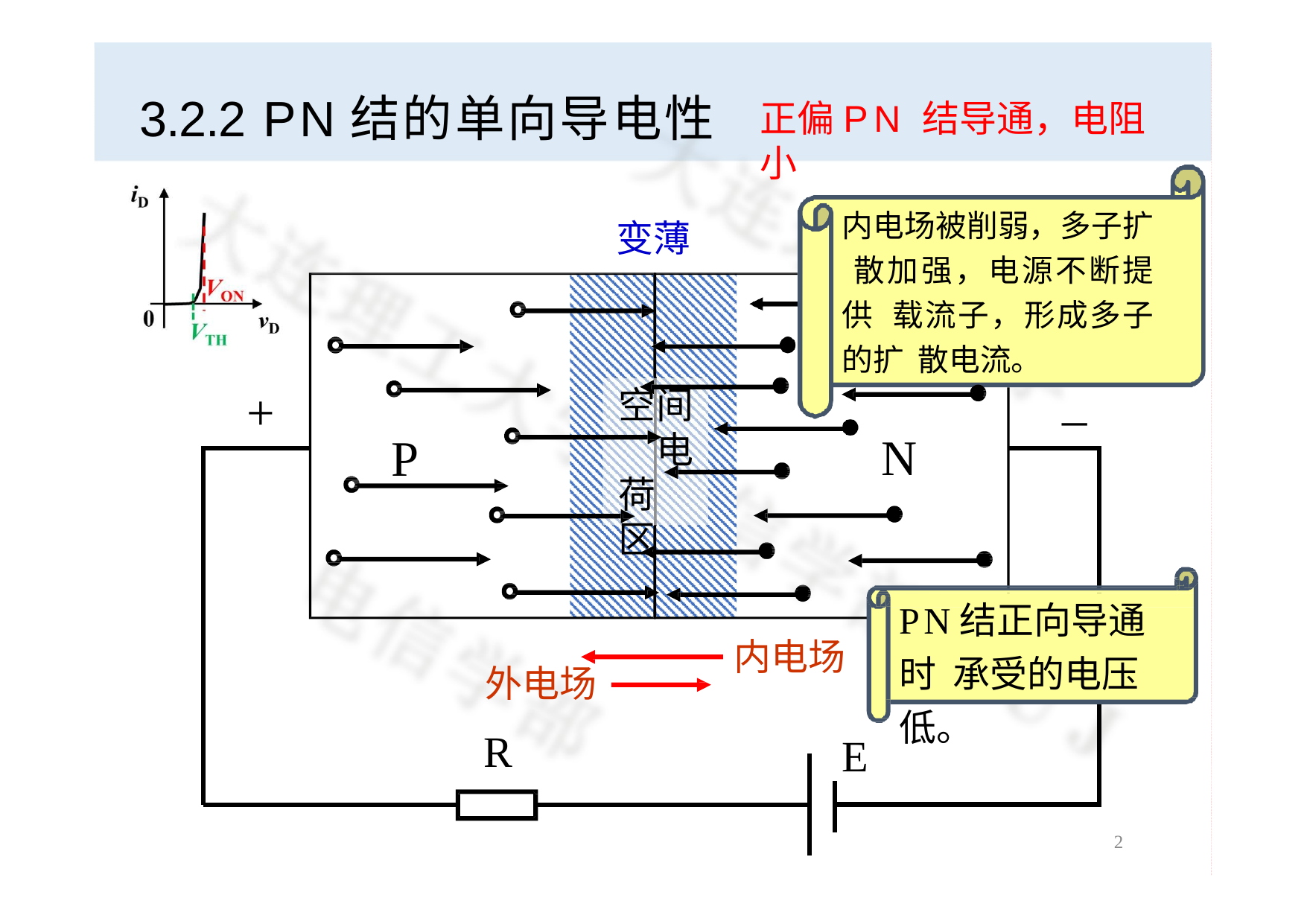

# 3.2.2 PN结的单向导电性
正偏PN结导通，电阻小

内电场被削弱，多子扩  散加强，电源不断提供  载流子，形成多子的扩  散电流。
_
变薄

+
空间  电荷  区

N
P

PN结正向导通时  承受的电压低。

内电场

外电场

R
E

2